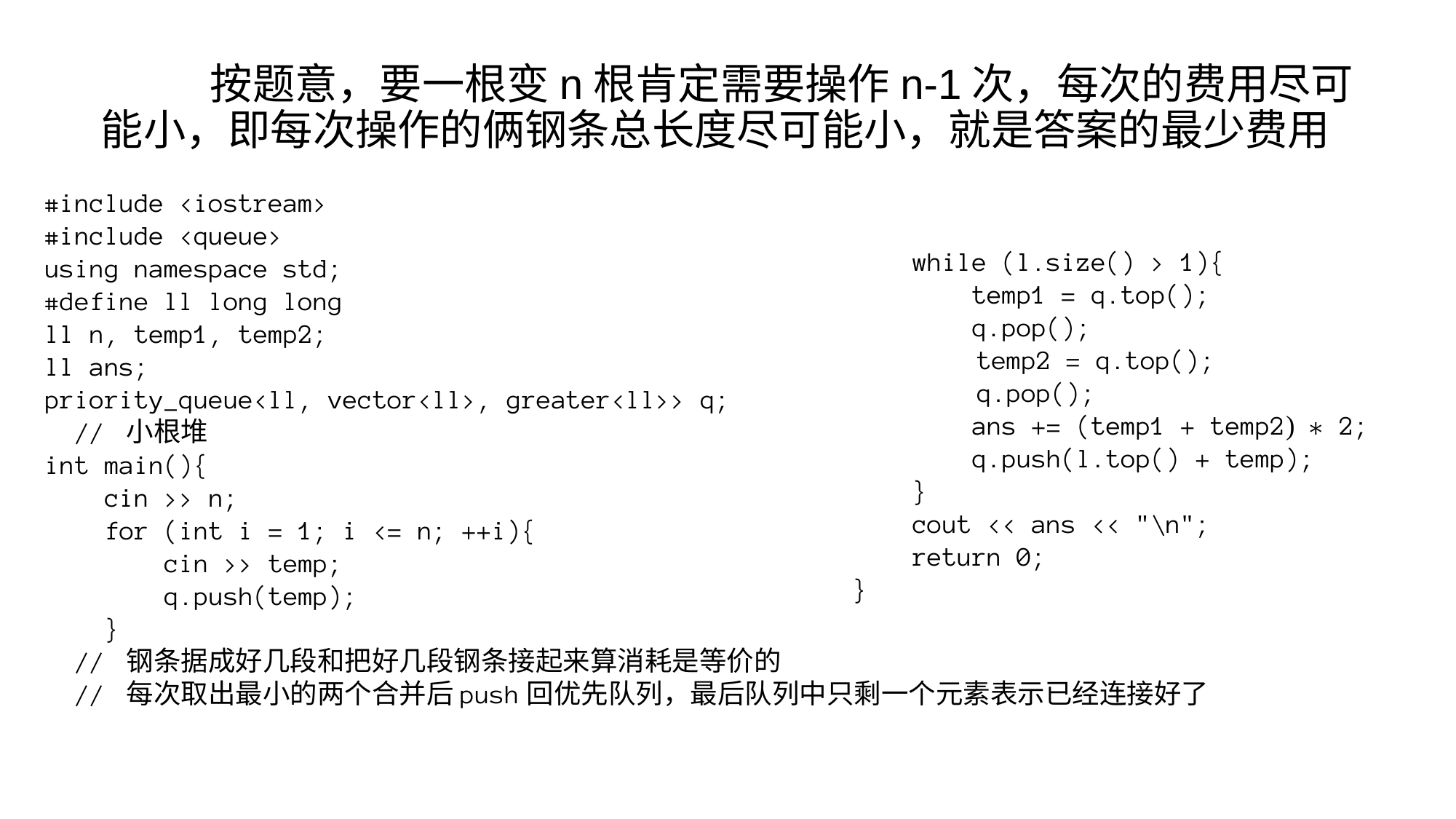

按题意，要一根变n根肯定需要操作n-1次，每次的费用尽可能小，即每次操作的俩钢条总长度尽可能小，就是答案的最少费用
#include <iostream>
#include <queue>
using namespace std;
#define ll long long
ll n, temp1, temp2;
ll ans;
priority_queue<ll, vector<ll>, greater<ll>> q;
  // 小根堆
int main(){
    cin >> n;
    for (int i = 1; i <= n; ++i){
        cin >> temp;
        q.push(temp);
    }
  // 钢条据成好几段和把好几段钢条接起来算消耗是等价的
  // 每次取出最小的两个合并后push回优先队列，最后队列中只剩一个元素表示已经连接好了

    while (l.size() > 1){
        temp1 = q.top();
        q.pop();
	 temp2 = q.top();
	 q.pop();
        ans += (temp1 + temp2) * 2;
        q.push(l.top() + temp);
    }
    cout << ans << "\n";
    return 0;
}